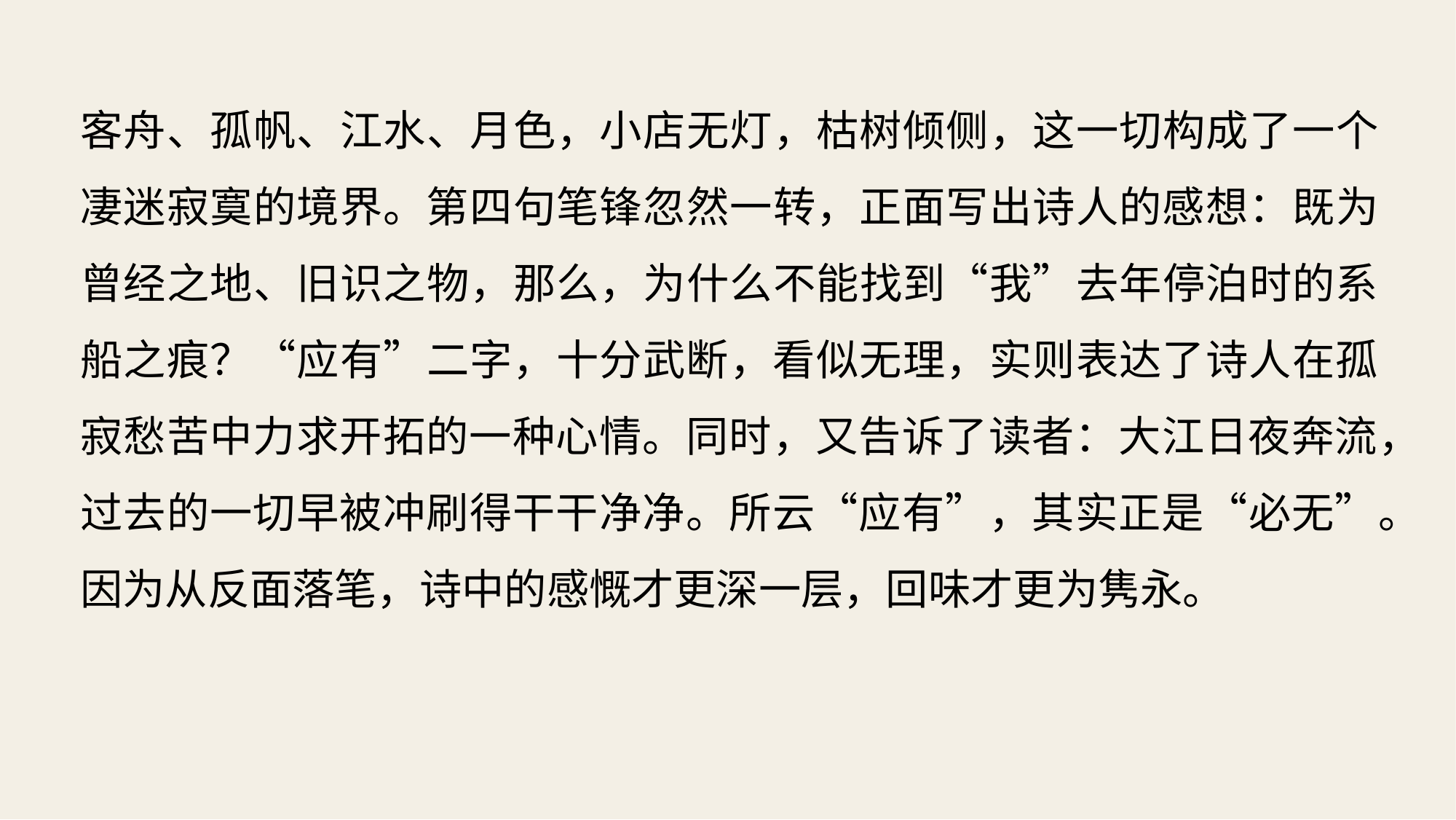

客舟、孤帆、江水、月色，小店无灯，枯树倾侧，这一切构成了一个凄迷寂寞的境界。第四句笔锋忽然一转，正面写出诗人的感想：既为曾经之地、旧识之物，那么，为什么不能找到“我”去年停泊时的系船之痕？“应有”二字，十分武断，看似无理，实则表达了诗人在孤寂愁苦中力求开拓的一种心情。同时，又告诉了读者：大江日夜奔流，过去的一切早被冲刷得干干净净。所云“应有”，其实正是“必无”。因为从反面落笔，诗中的感慨才更深一层，回味才更为隽永。